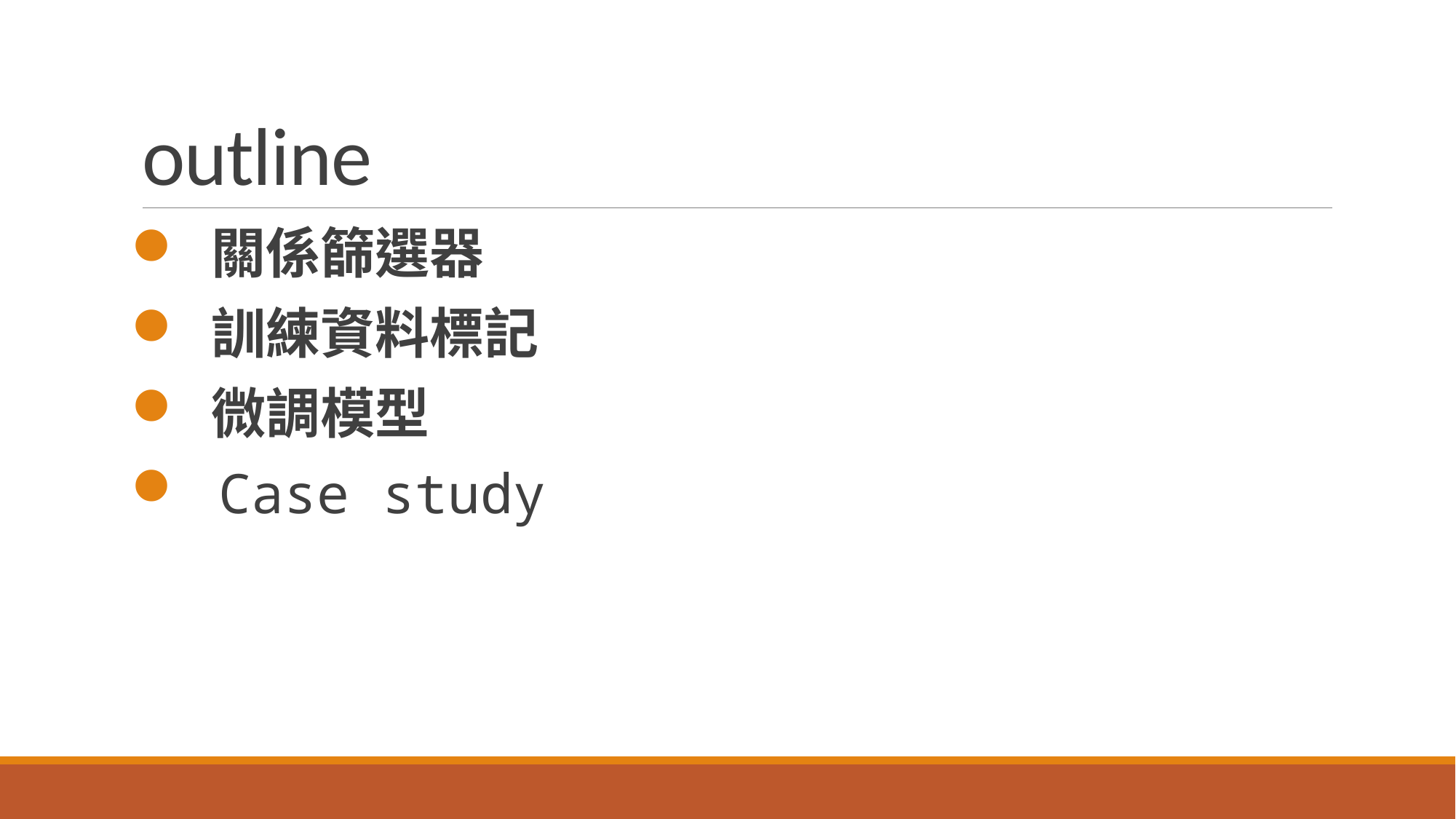

# outline
 關係篩選器
 訓練資料標記
 微調模型
 Case study